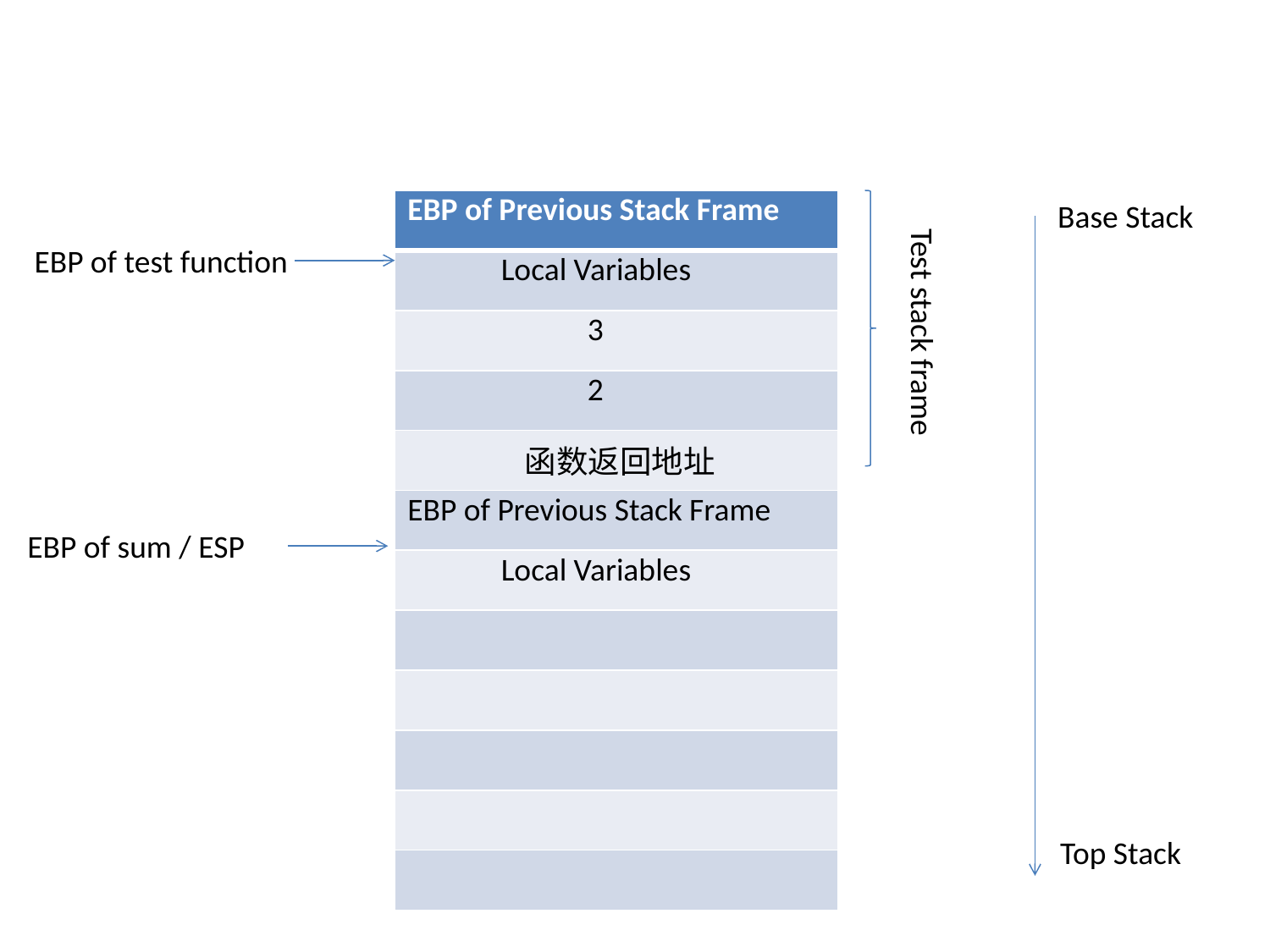

| EBP of Previous Stack Frame |
| --- |
| Local Variables |
| 3 |
| 2 |
| 函数返回地址 |
| EBP of Previous Stack Frame |
| Local Variables |
|  |
|  |
|  |
|  |
|  |

Base Stack
Test stack frame
EBP of test function
EBP of sum / ESP
Top Stack